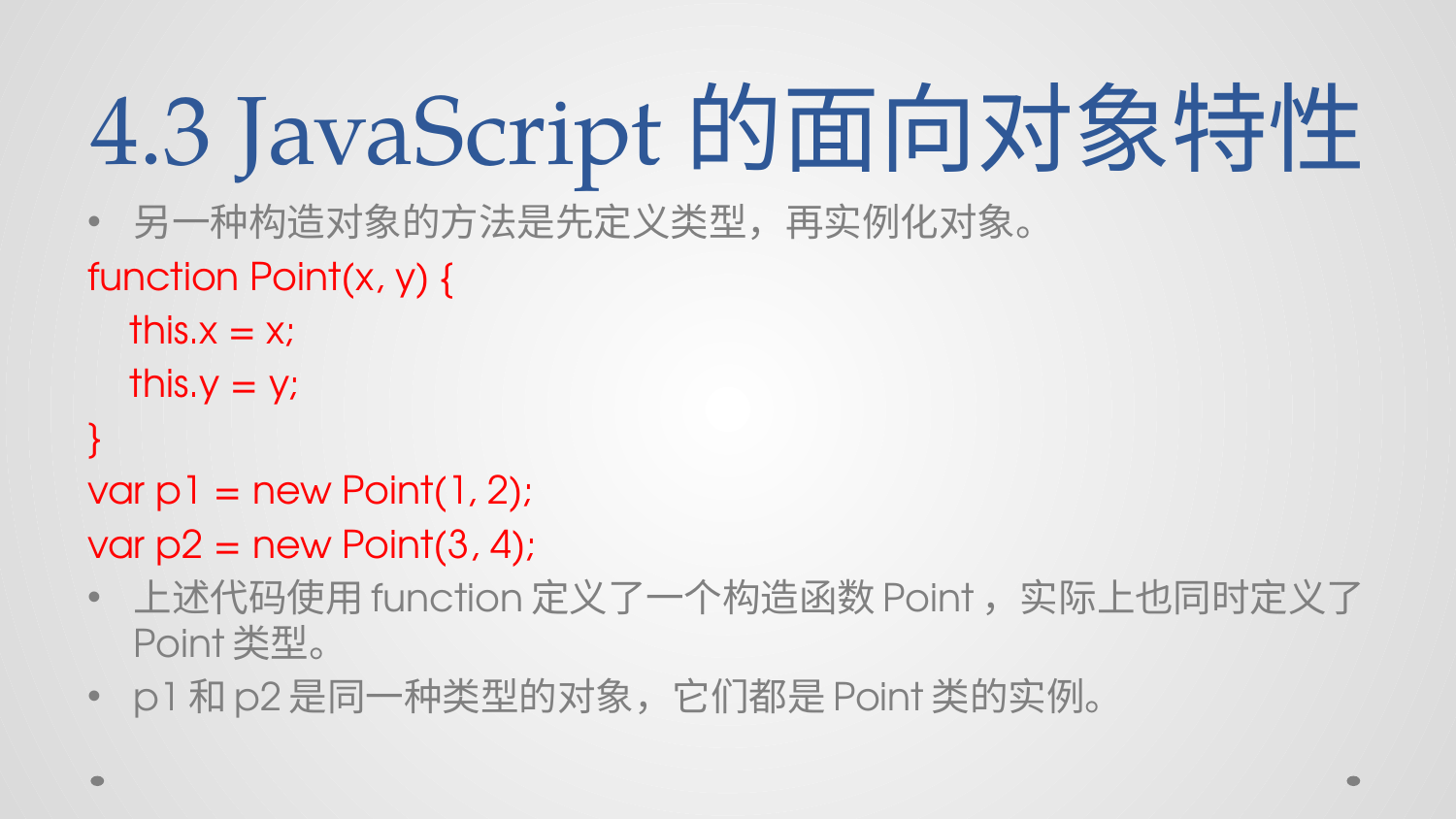

# 4.3 JavaScript的面向对象特性
另一种构造对象的方法是先定义类型，再实例化对象。
function Point(x, y) {
    this.x = x;
    this.y = y;
}
var p1 = new Point(1, 2);
var p2 = new Point(3, 4);
上述代码使用function定义了一个构造函数Point，实际上也同时定义了Point类型。
p1和p2是同一种类型的对象，它们都是Point类的实例。